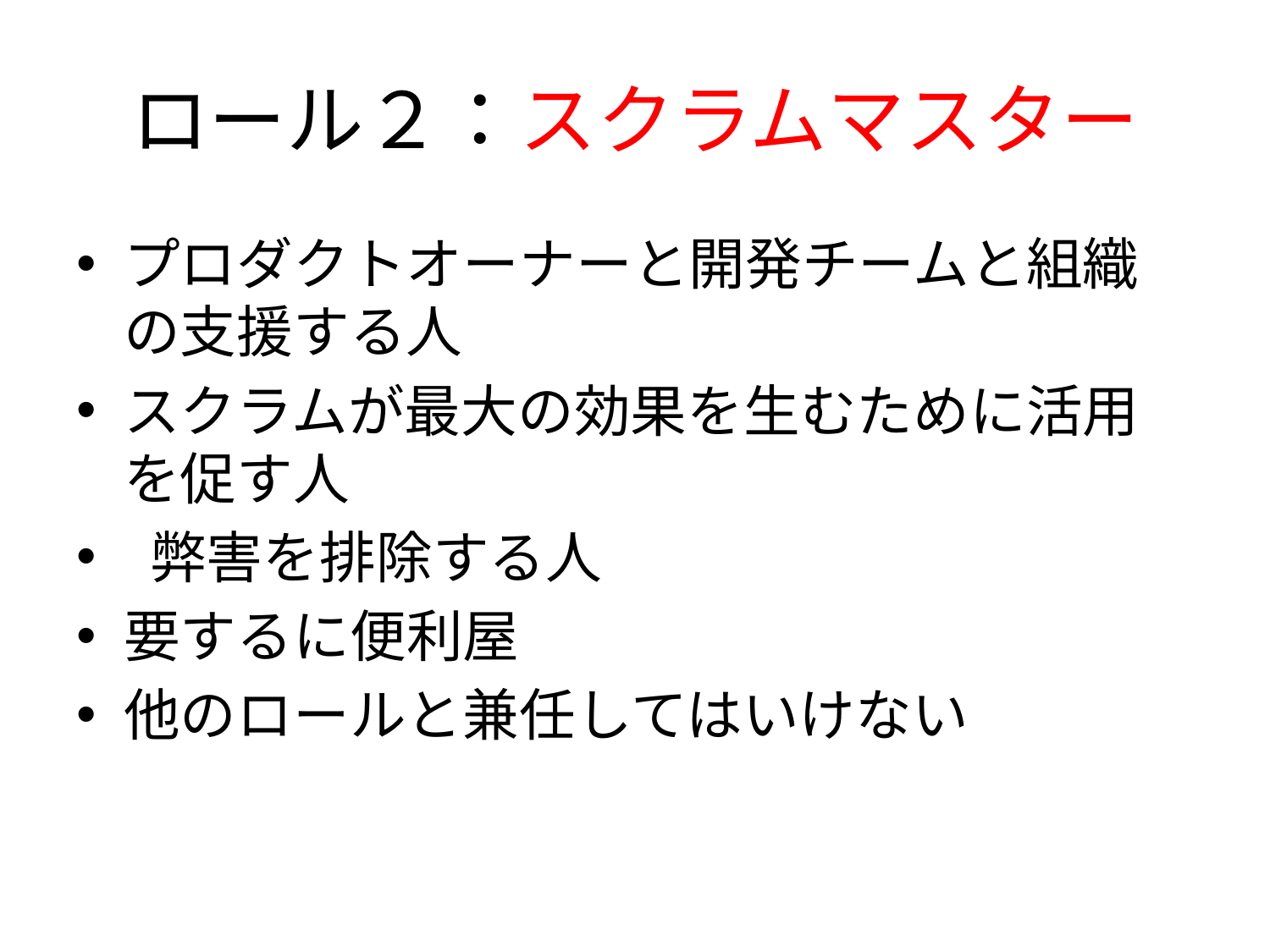

# ロール２：スクラムマスター
プロダクトオーナーと開発チームと組織の支援する人
スクラムが最大の効果を生むために活用を促す人
 弊害を排除する人
要するに便利屋
他のロールと兼任してはいけない